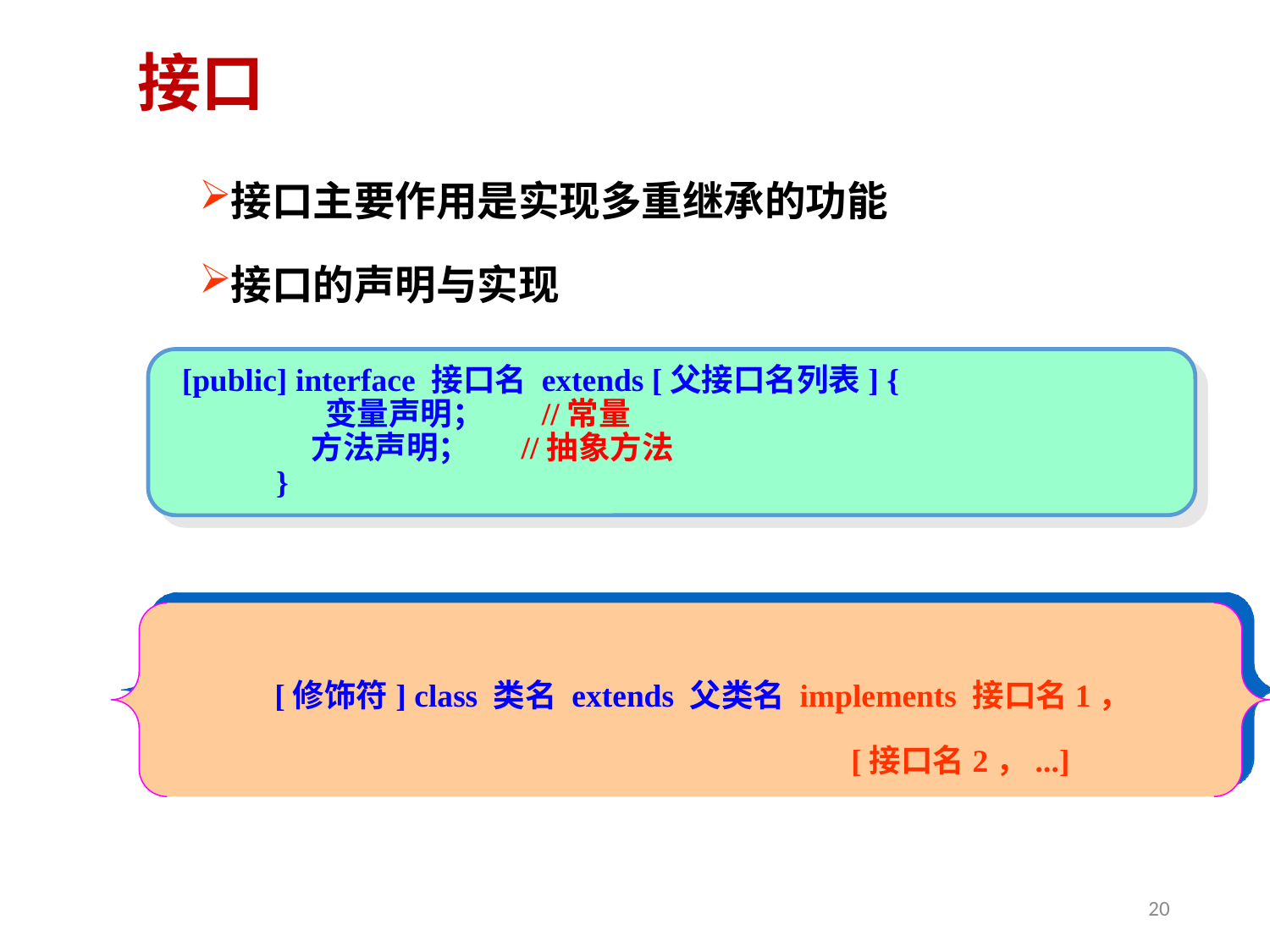

# 接口
接口主要作用是实现多重继承的功能
接口的声明与实现
[public] interface 接口名 extends [父接口名列表] {
       变量声明；       //常量
       方法声明；      //抽象方法
 }
   [修饰符] class 类名 extends 父类名 implements 接口名1，
                                                                          [接口名2，...]
20